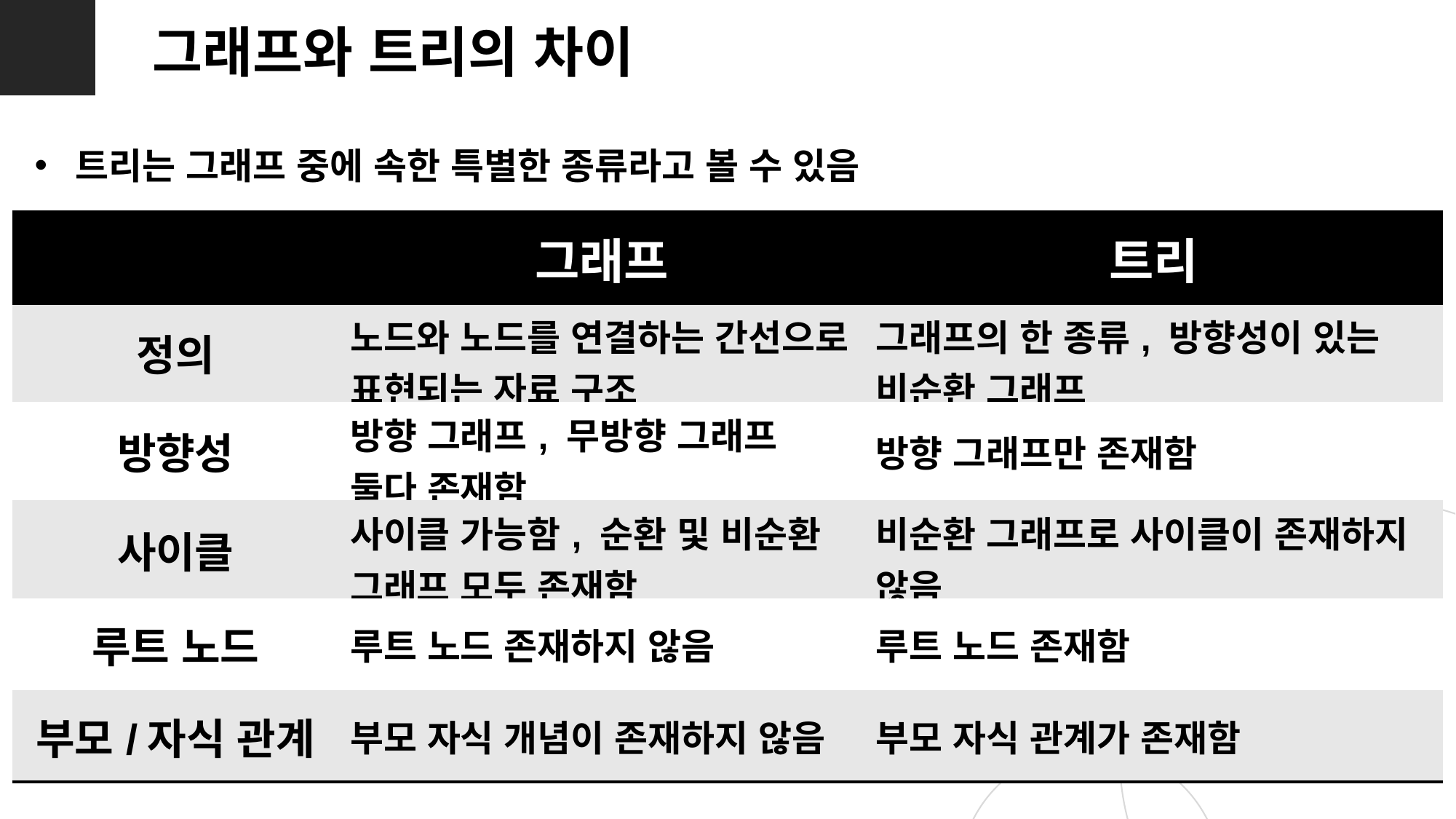

그래프와 트리의 차이
트리는 그래프 중에 속한 특별한 종류라고 볼 수 있음
|  | 그래프 | 트리 |
| --- | --- | --- |
| 정의 | 노드와 노드를 연결하는 간선으로 표현되는 자료 구조 | 그래프의 한 종류, 방향성이 있는 비순환 그래프 |
| 방향성 | 방향 그래프, 무방향 그래프 둘다 존재함 | 방향 그래프만 존재함 |
| 사이클 | 사이클 가능함, 순환 및 비순환 그래프 모두 존재함 | 비순환 그래프로 사이클이 존재하지 않음 |
| 루트 노드 | 루트 노드 존재하지 않음 | 루트 노드 존재함 |
| 부모/자식 관계 | 부모 자식 개념이 존재하지 않음 | 부모 자식 관계가 존재함 |